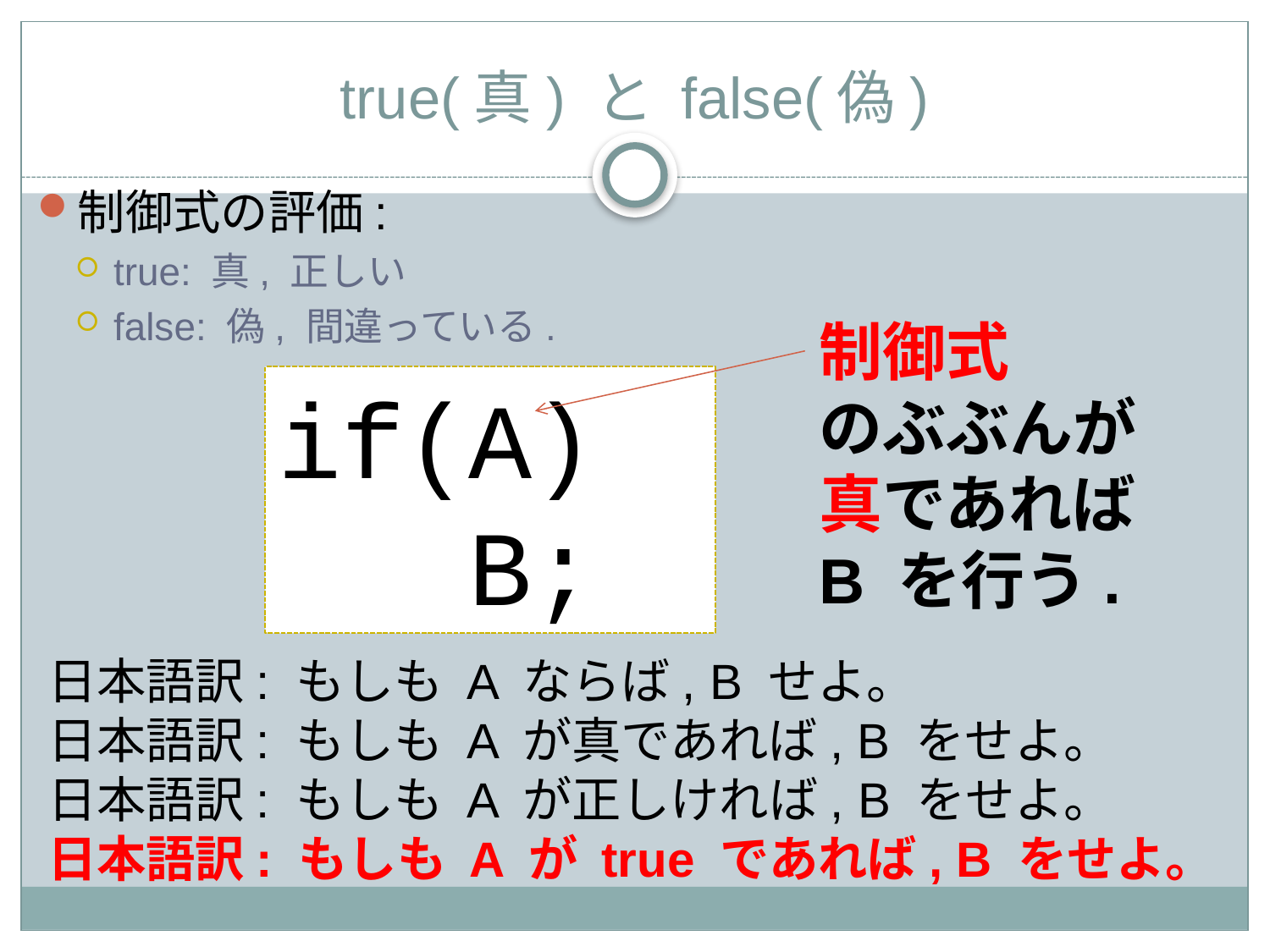

# true(真) と false(偽)
制御式の評価:
true: 真, 正しい
false: 偽, 間違っている.
制御式
のぶぶんが
真であれば
B を行う.
if(A)
   B;
日本語訳: もしも A ならば, B せよ。
日本語訳: もしも A が真であれば, B をせよ。
日本語訳: もしも A が正しければ, B をせよ。
日本語訳: もしも A が true であれば, B をせよ。